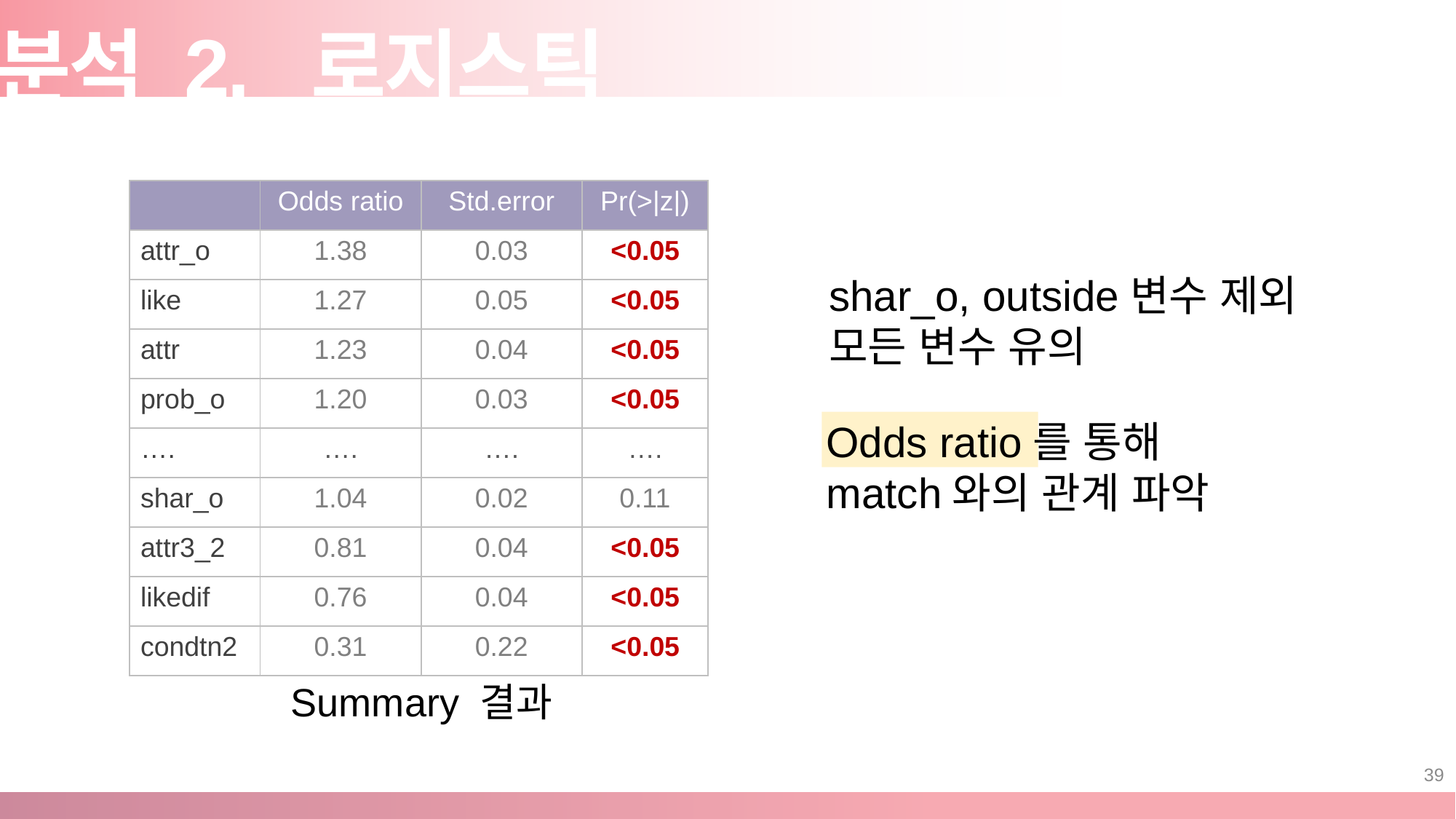

분석 2.  로지스틱
|  | Odds ratio | Std.error | Pr(>|z|) |
| --- | --- | --- | --- |
| attr\_o | 1.38 | 0.03 | <0.05 |
| like | 1.27 | 0.05 | <0.05 |
| attr | 1.23 | 0.04 | <0.05 |
| prob\_o | 1.20 | 0.03 | <0.05 |
| …. | …. | …. | …. |
| shar\_o | 1.04 | 0.02 | 0.11 |
| attr3\_2 | 0.81 | 0.04 | <0.05 |
| likedif | 0.76 | 0.04 | <0.05 |
| condtn2 | 0.31 | 0.22 | <0.05 |
shar_o, outside변수 제외
모든 변수 유의
Odds ratio를 통해
match와의 관계 파악

Summary 결과
39